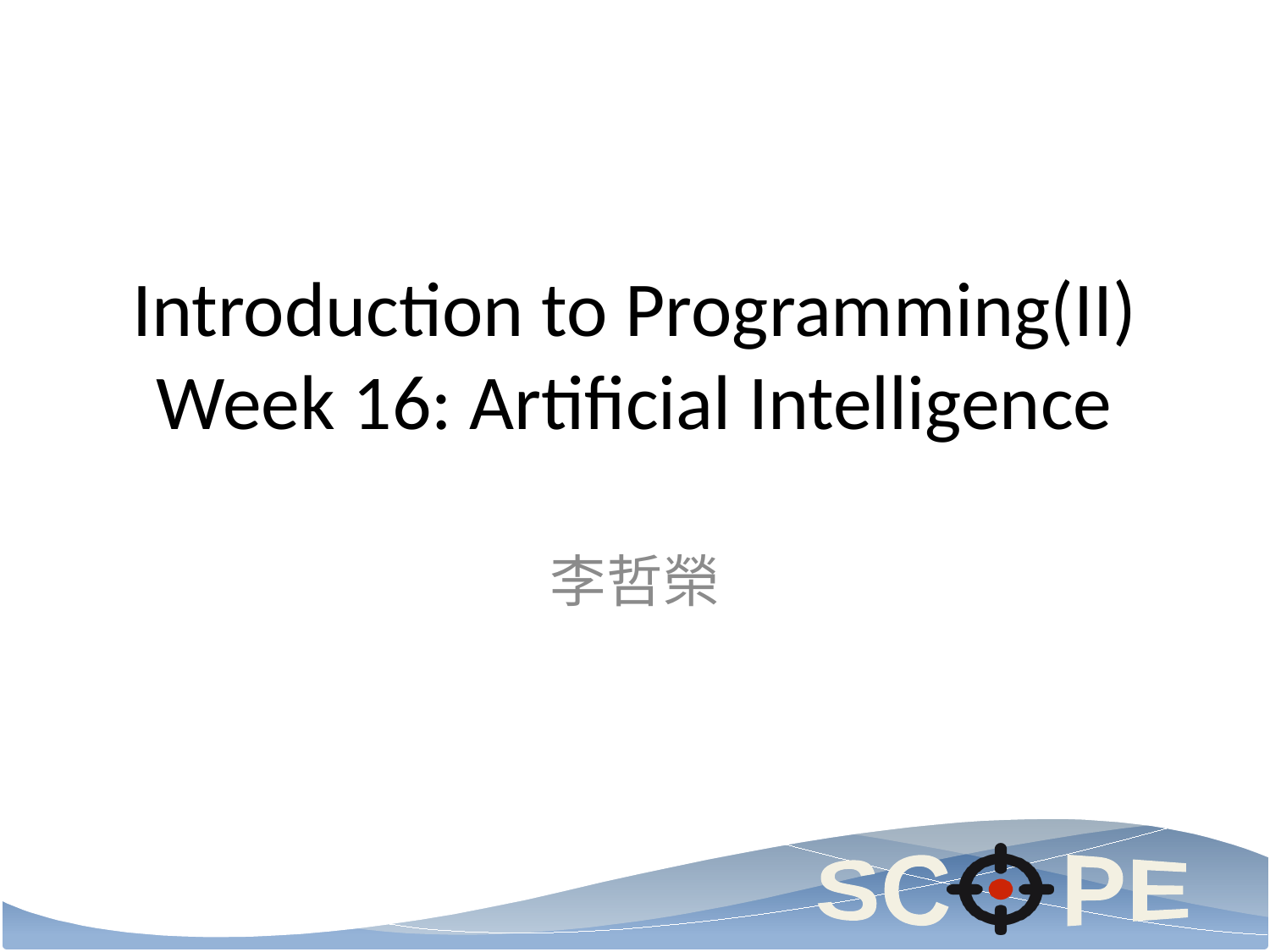

# Introduction to Programming(II) Week 16: Artificial Intelligence
李哲榮